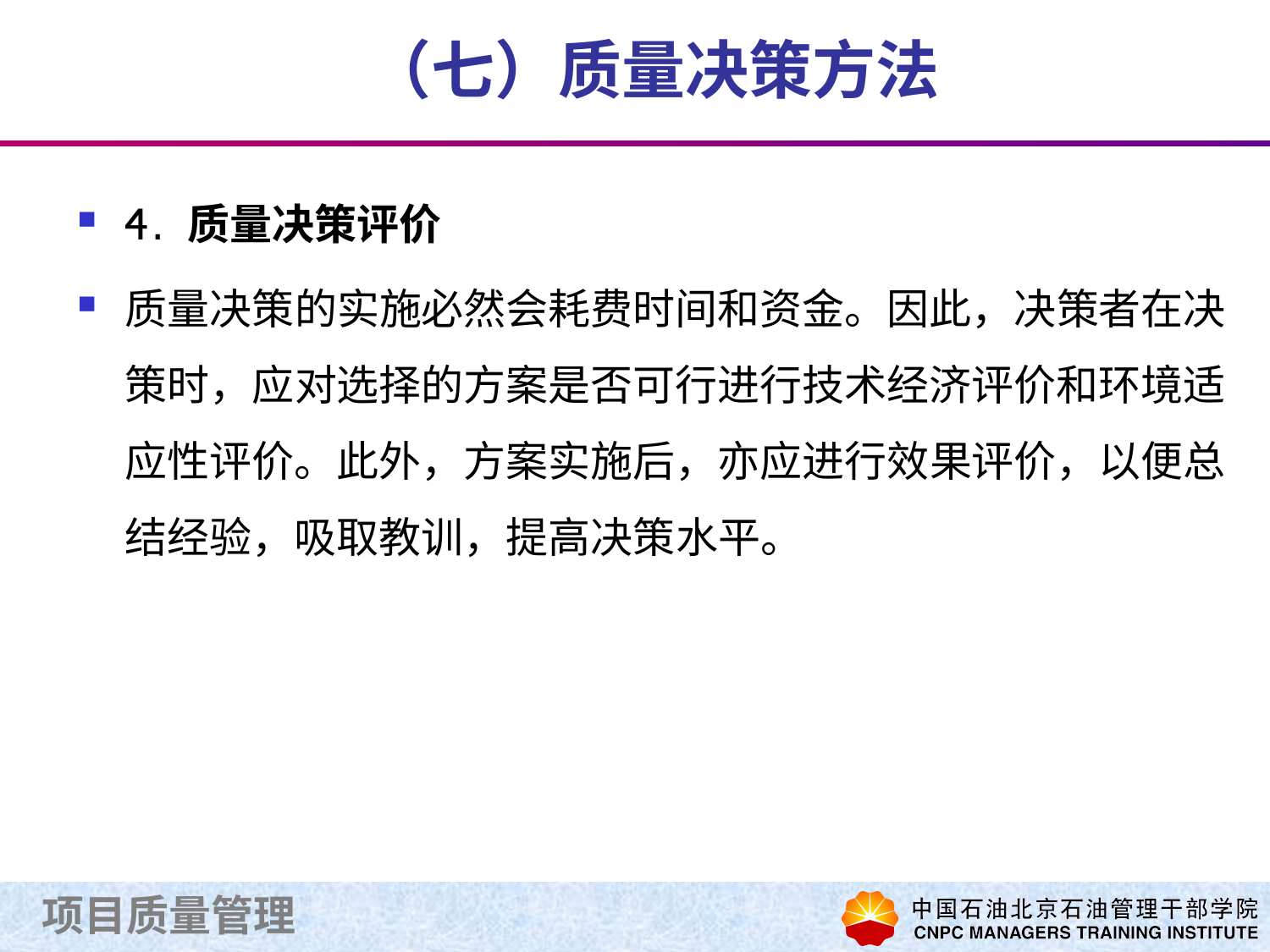

# （七）质量决策方法
4. 质量决策评价
质量决策的实施必然会耗费时间和资金。因此，决策者在决策时，应对选择的方案是否可行进行技术经济评价和环境适应性评价。此外，方案实施后，亦应进行效果评价，以便总结经验，吸取教训，提高决策水平。